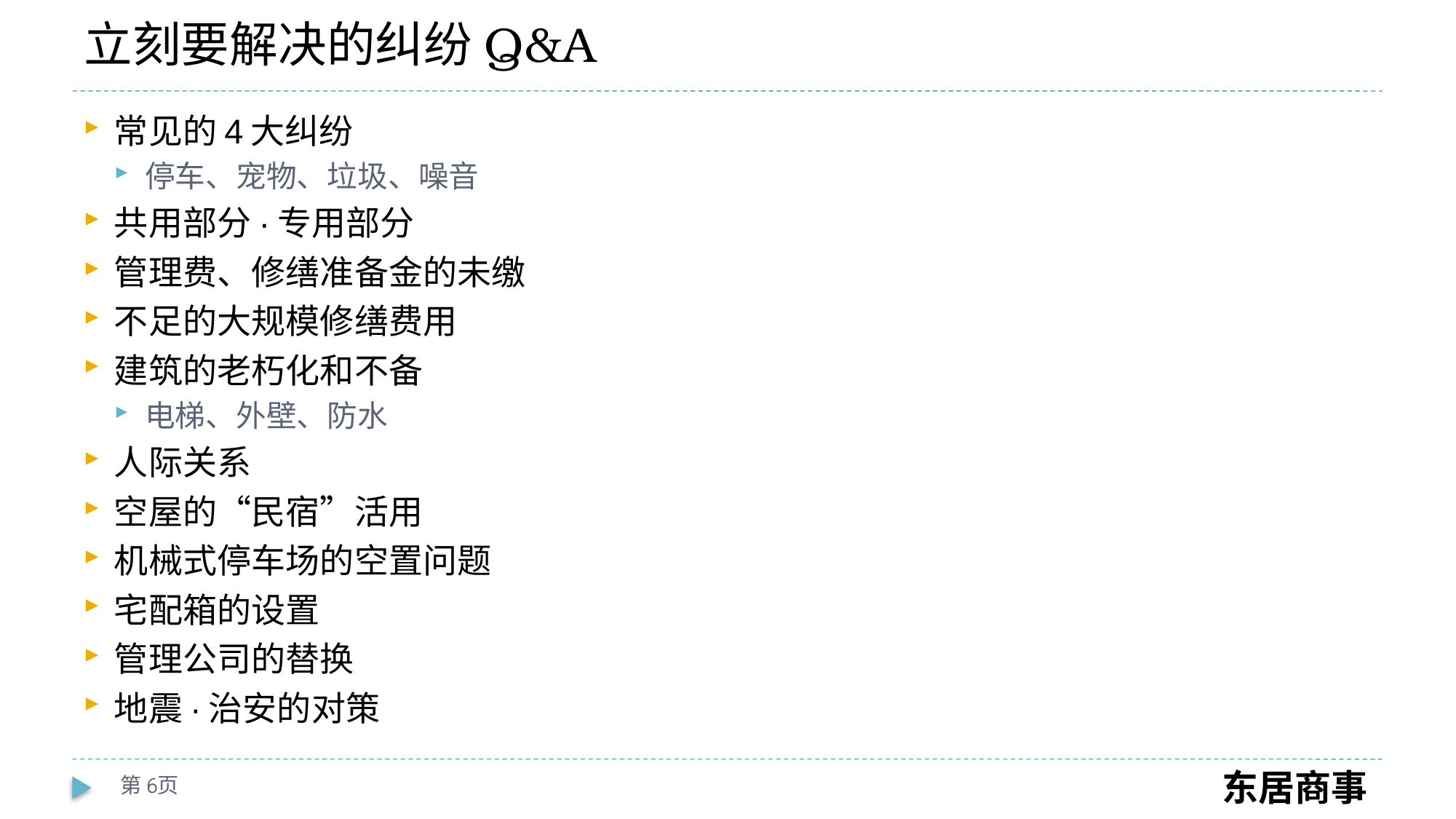

# 立刻要解决的纠纷Q&A
常见的4大纠纷
停车、宠物、垃圾、噪音
共用部分·专用部分
管理费、修缮准备金的未缴
不足的大规模修缮费用
建筑的老朽化和不备
电梯、外壁、防水
人际关系
空屋的“民宿”活用
机械式停车场的空置问题
宅配箱的设置
管理公司的替换
地震·治安的对策
第6页